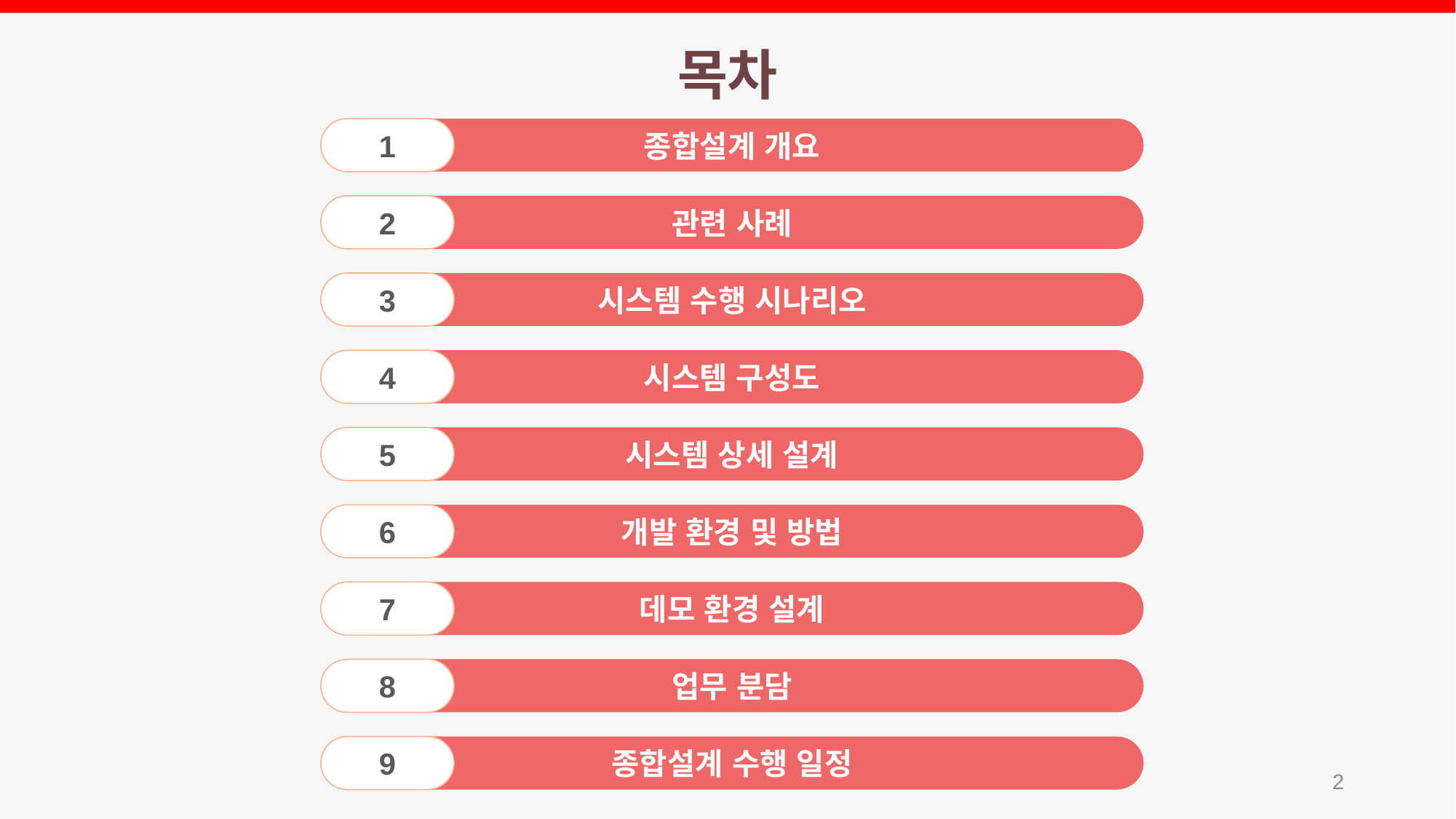

목차
종합설계 개요
1
관련 사례
2
시스템 수행 시나리오
3
시스템 구성도
4
5
시스템 상세 설계
6
개발 환경 및 방법
데모 환경 설계
7
업무 분담
8
9
종합설계 수행 일정
2